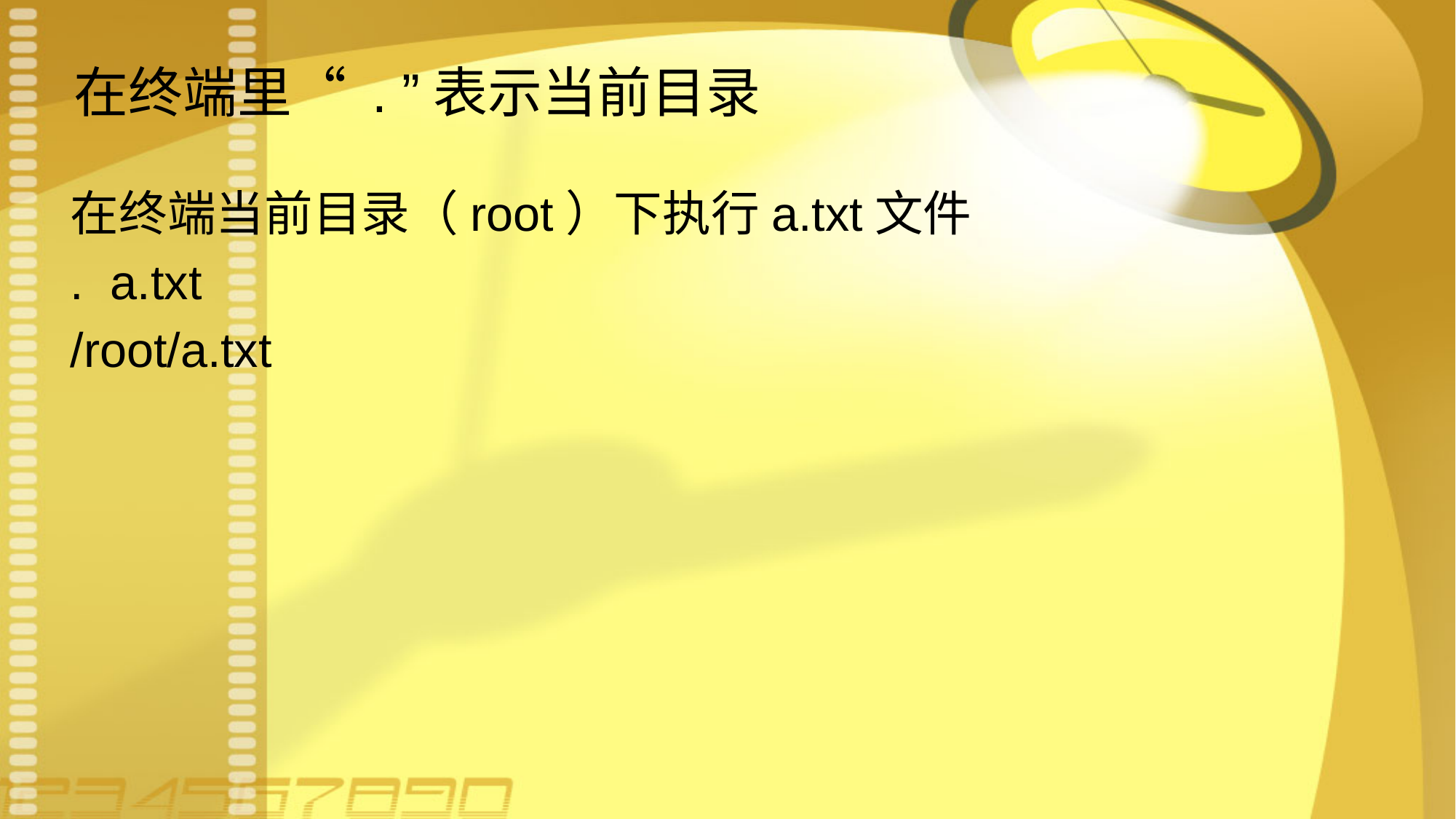

# 在终端里“ . ”表示当前目录
在终端当前目录（root）下执行a.txt文件
.  a.txt
/root/a.txt